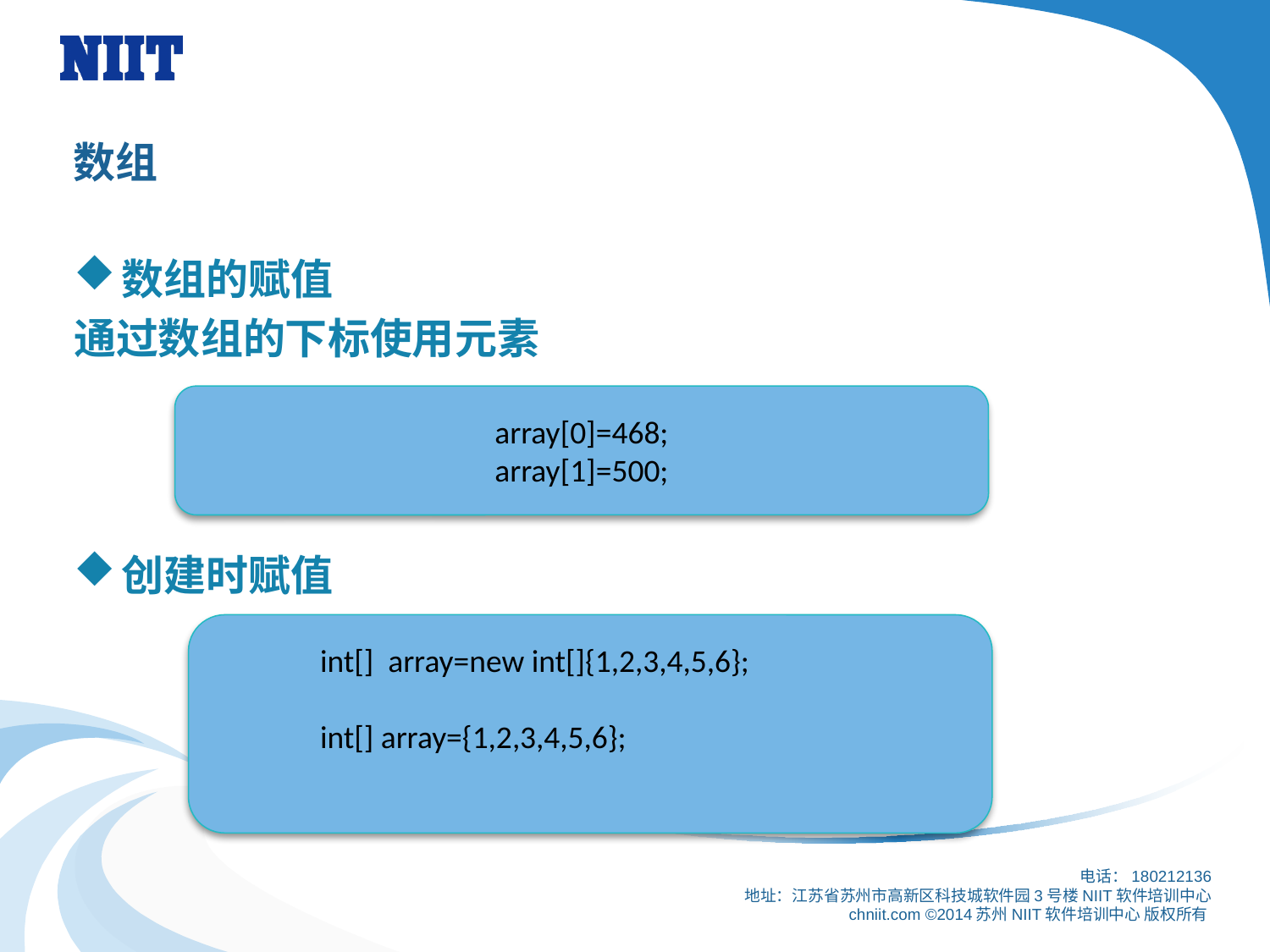

# 数组
数组的赋值
通过数组的下标使用元素

创建时赋值

array[0]=468;
array[1]=500;

int[]  array=new int[]{1,2,3,4,5,6};

int[] array={1,2,3,4,5,6};